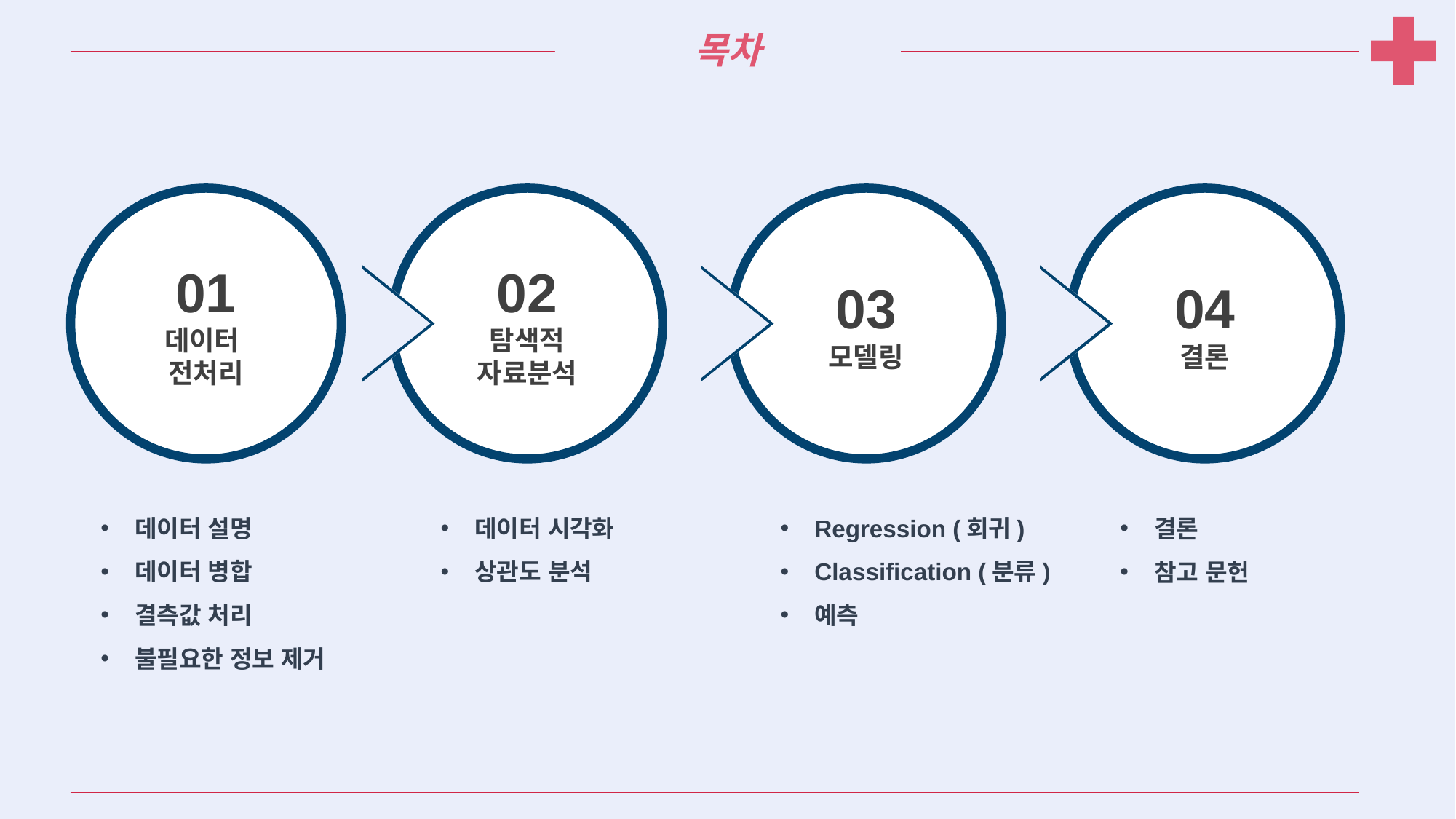

목차

01
데이터
전처리
02
탐색적
자료분석
03
모델링
04
결론

데이터 설명
데이터 병합
결측값 처리
불필요한 정보 제거
데이터 시각화
상관도 분석
Regression (회귀)
Classification (분류)
예측
결론
참고 문헌